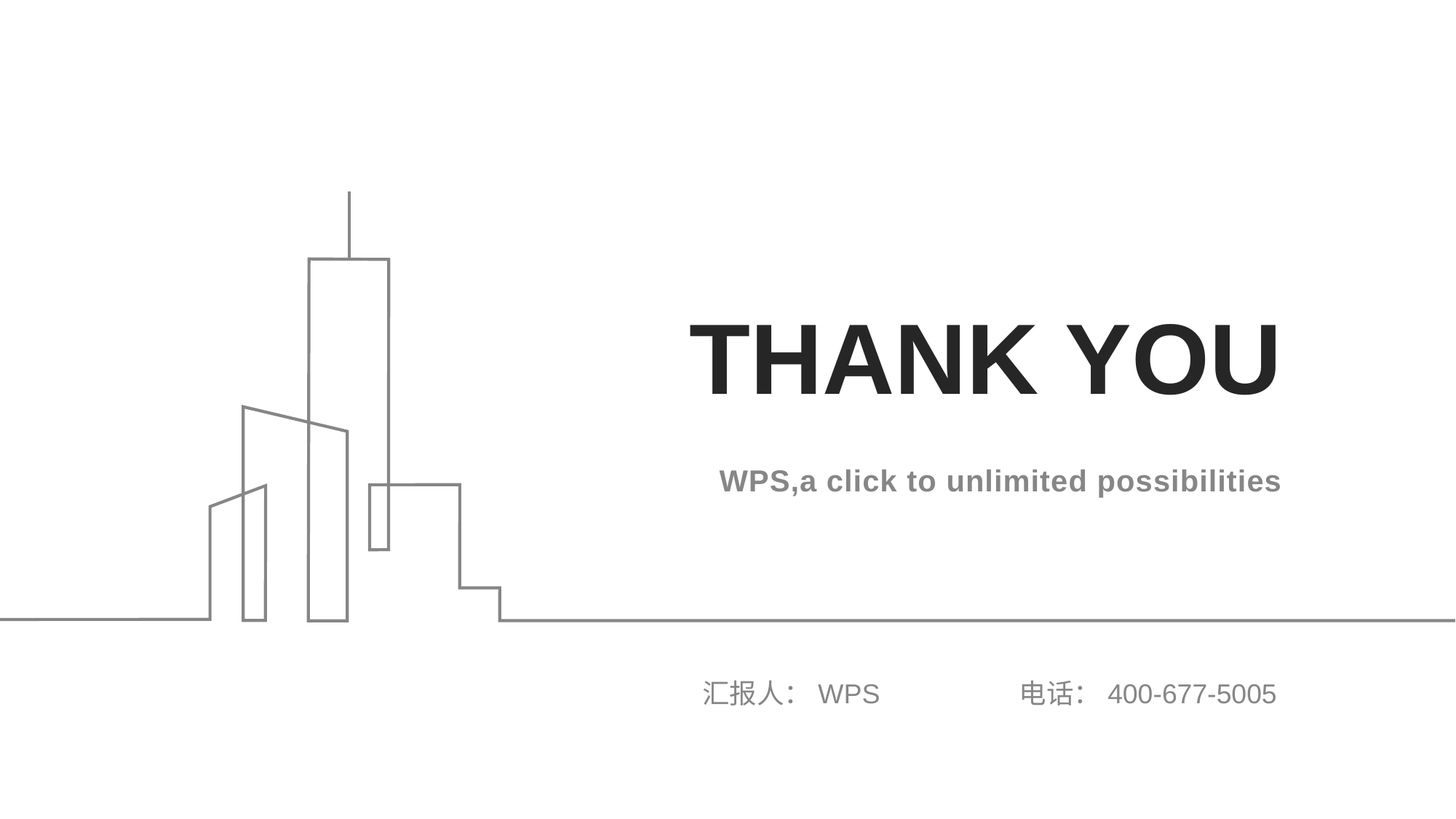

# THANK YOU
 WPS,a click to unlimited possibilities
汇报人：WPS
电话：400-677-5005